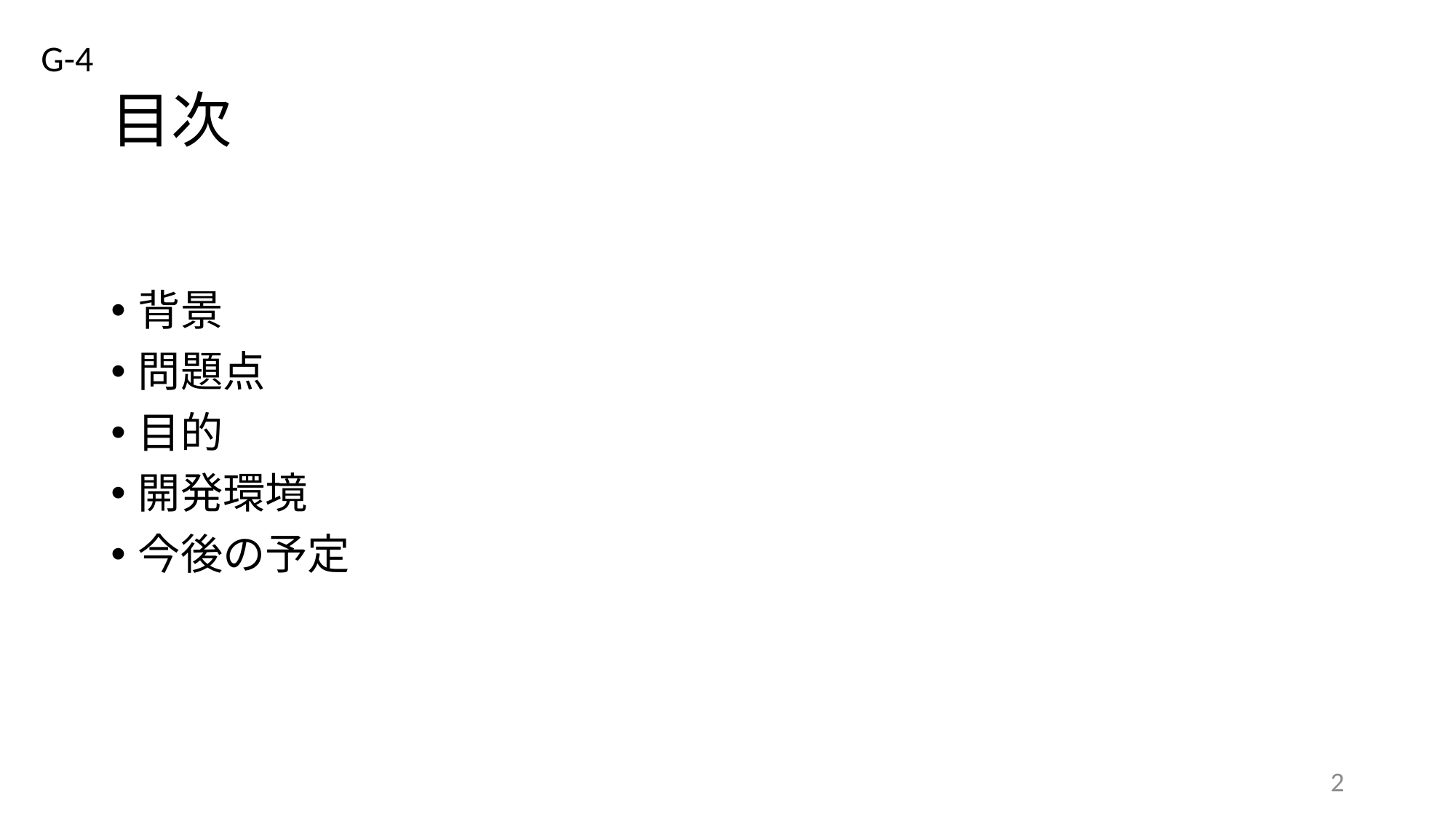

# 目次

背景
問題点
目的
開発環境
今後の予定

2